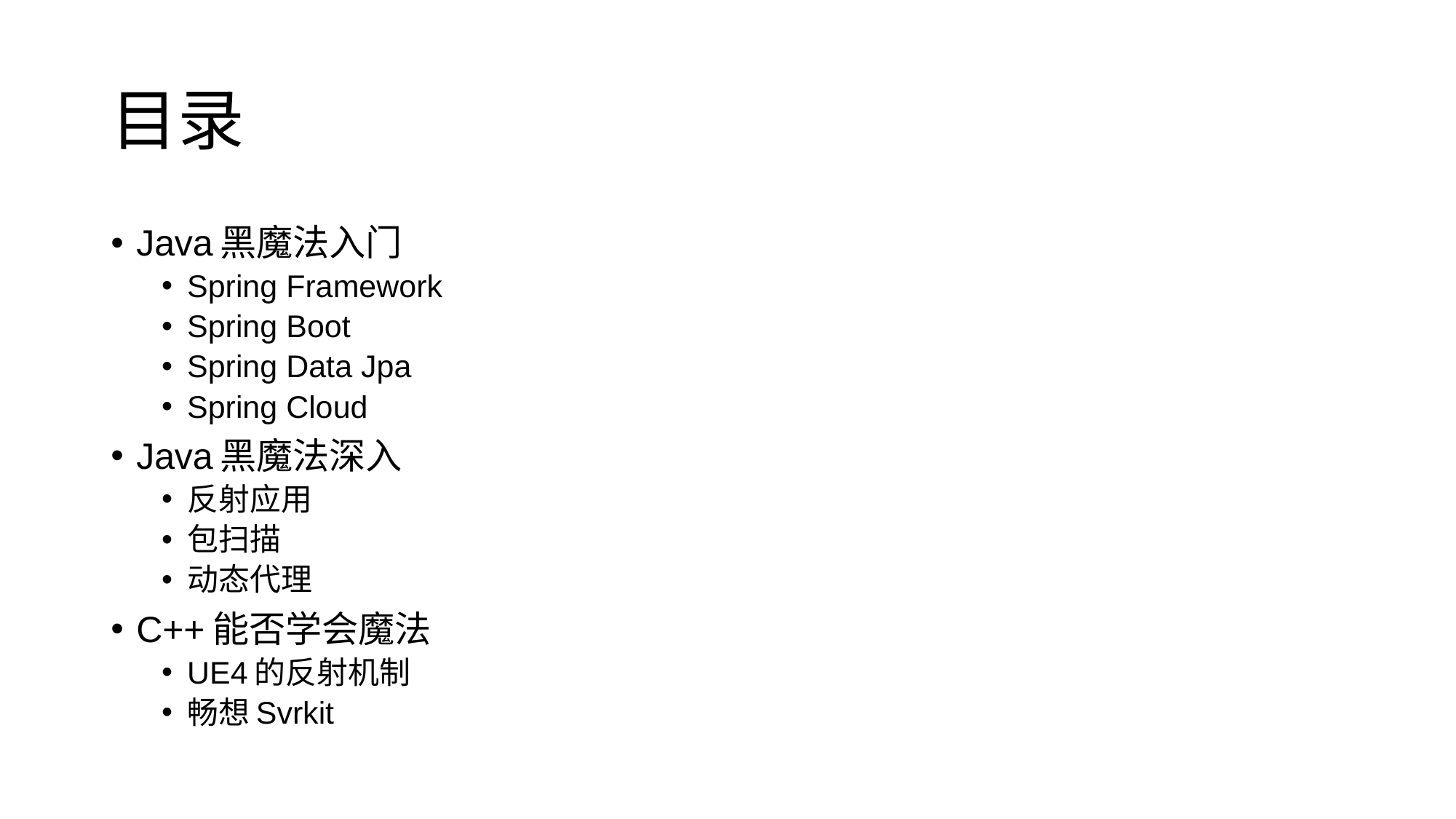

# 目录
Java黑魔法入门
Spring Framework
Spring Boot
Spring Data Jpa
Spring Cloud
Java黑魔法深入
反射应用
包扫描
动态代理
C++能否学会魔法
UE4的反射机制
畅想Svrkit